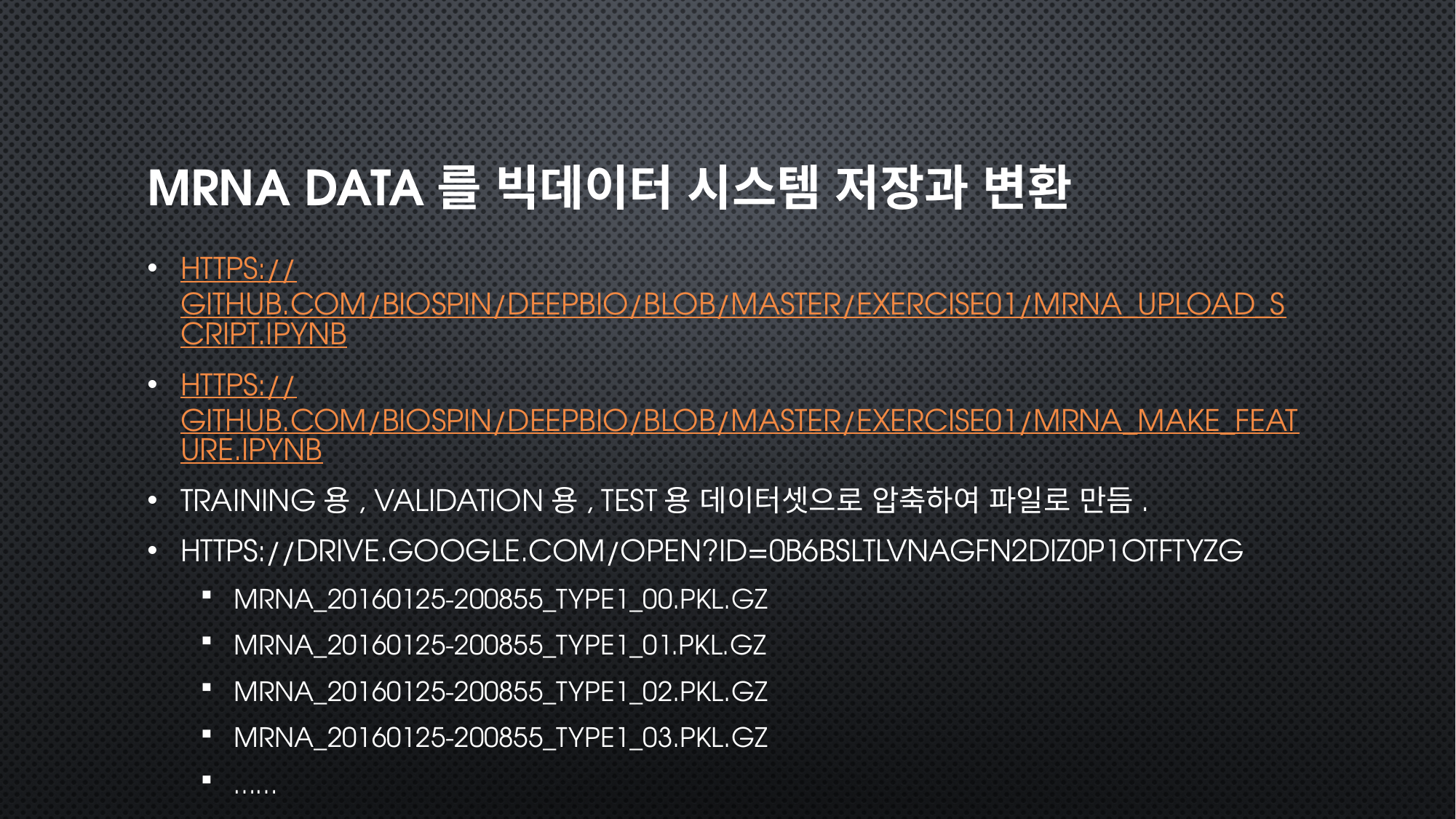

# mRNA data를 빅데이터 시스템 저장과 변환
https://github.com/biospin/DeepBio/blob/master/exercise01/mRNA_Upload_script.ipynb
https://github.com/biospin/DeepBio/blob/master/exercise01/mRNA_make_feature.ipynb
Training용, Validation용, Test용 데이터셋으로 압축하여 파일로 만듬.
https://drive.google.com/open?id=0B6bSLTlVnagfN2dIZ0p1OTFTYzg
mrna_20160125-200855_type1_00.pkl.gz
mrna_20160125-200855_type1_01.pkl.gz
mrna_20160125-200855_type1_02.pkl.gz
mrna_20160125-200855_type1_03.pkl.gz
……